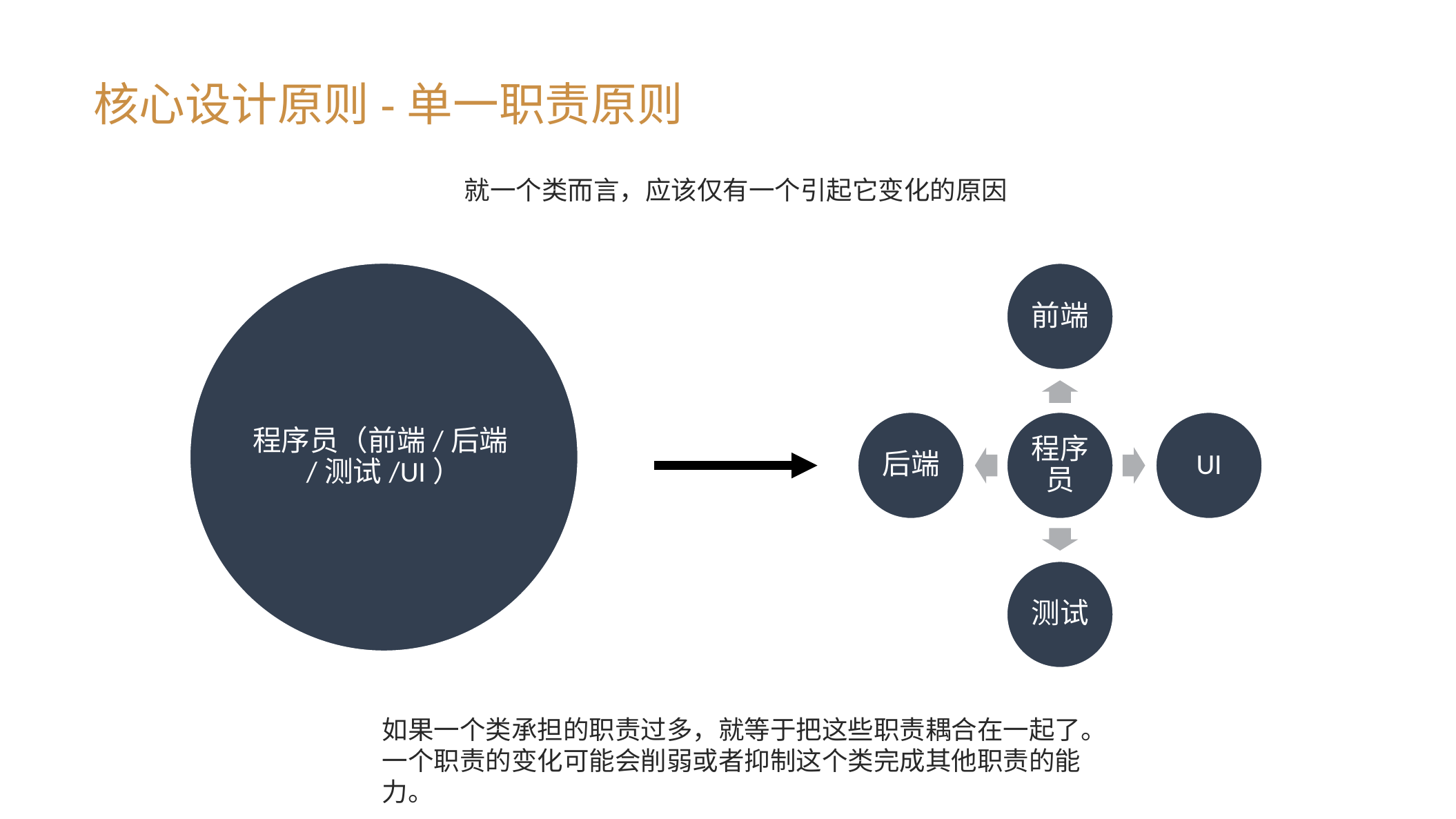

核心设计原则-单一职责原则
就一个类而言，应该仅有一个引起它变化的原因

程序员（前端/后端/测试/UI）
程序员

前端

UI

测试

后端
如果一个类承担的职责过多，就等于把这些职责耦合在一起了。一个职责的变化可能会削弱或者抑制这个类完成其他职责的能力。